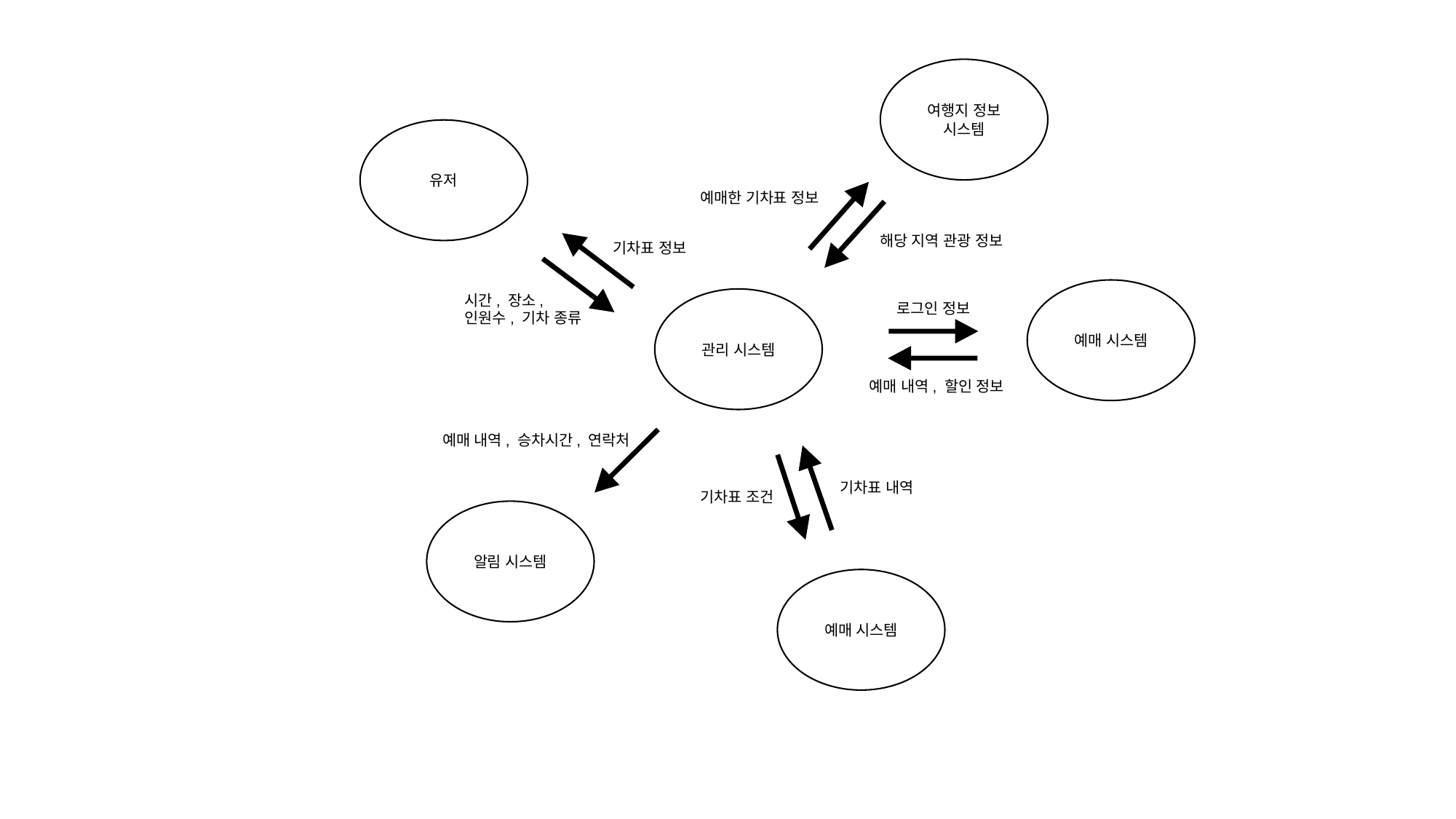

여행지 정보
시스템
유저

예매한 기차표 정보

해당 지역 관광 정보
기차표 정보

예매 시스템
시간, 장소,
인원수, 기차 종류

관리 시스템
로그인 정보

예매 내역, 할인 정보

예매 내역, 승차시간, 연락처

기차표 내역
기차표 조건
알림 시스템
예매 시스템